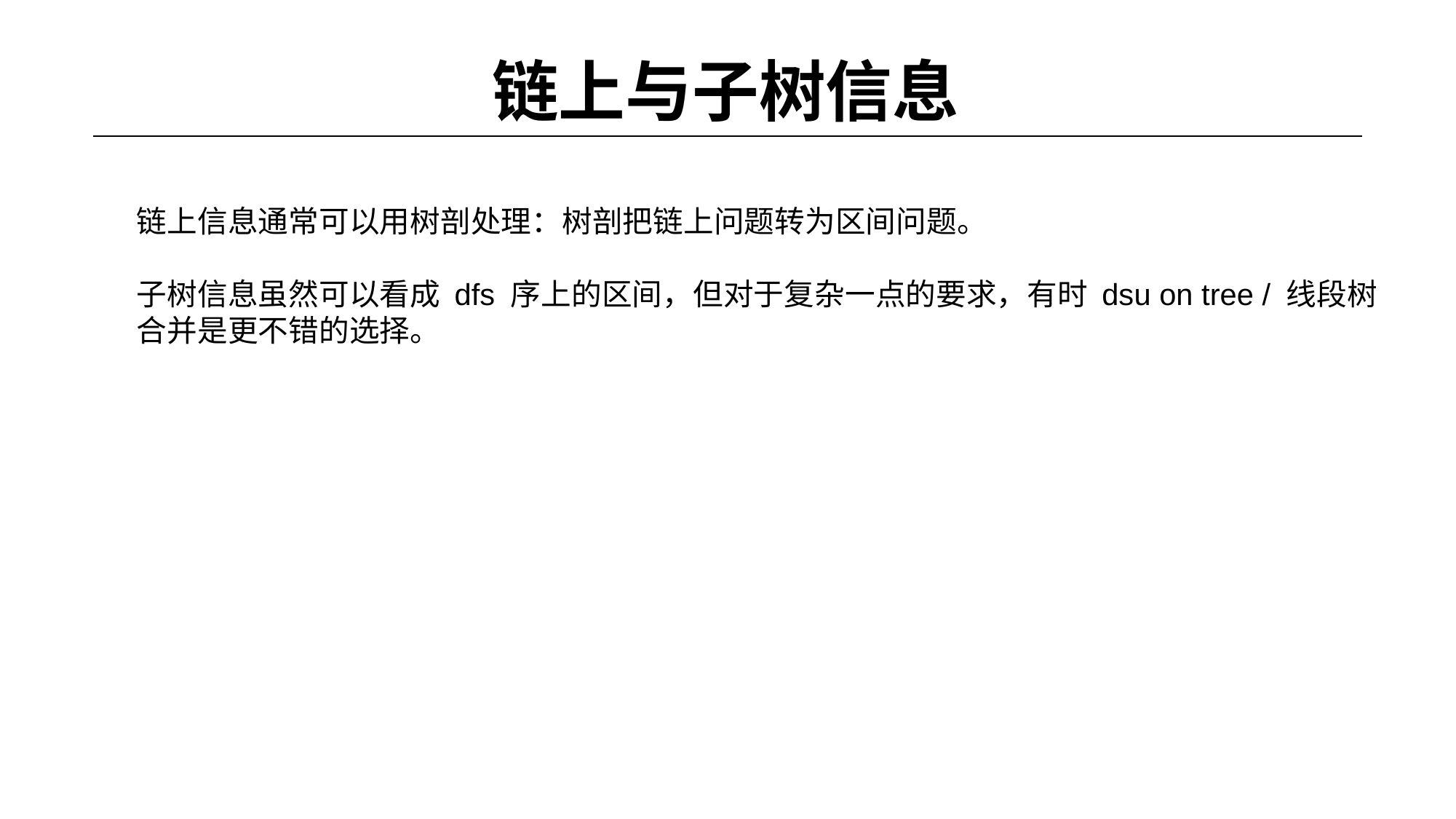

# 链上与子树信息
链上信息通常可以用树剖处理：树剖把链上问题转为区间问题。

子树信息虽然可以看成 dfs 序上的区间，但对于复杂一点的要求，有时 dsu on tree / 线段树合并是更不错的选择。